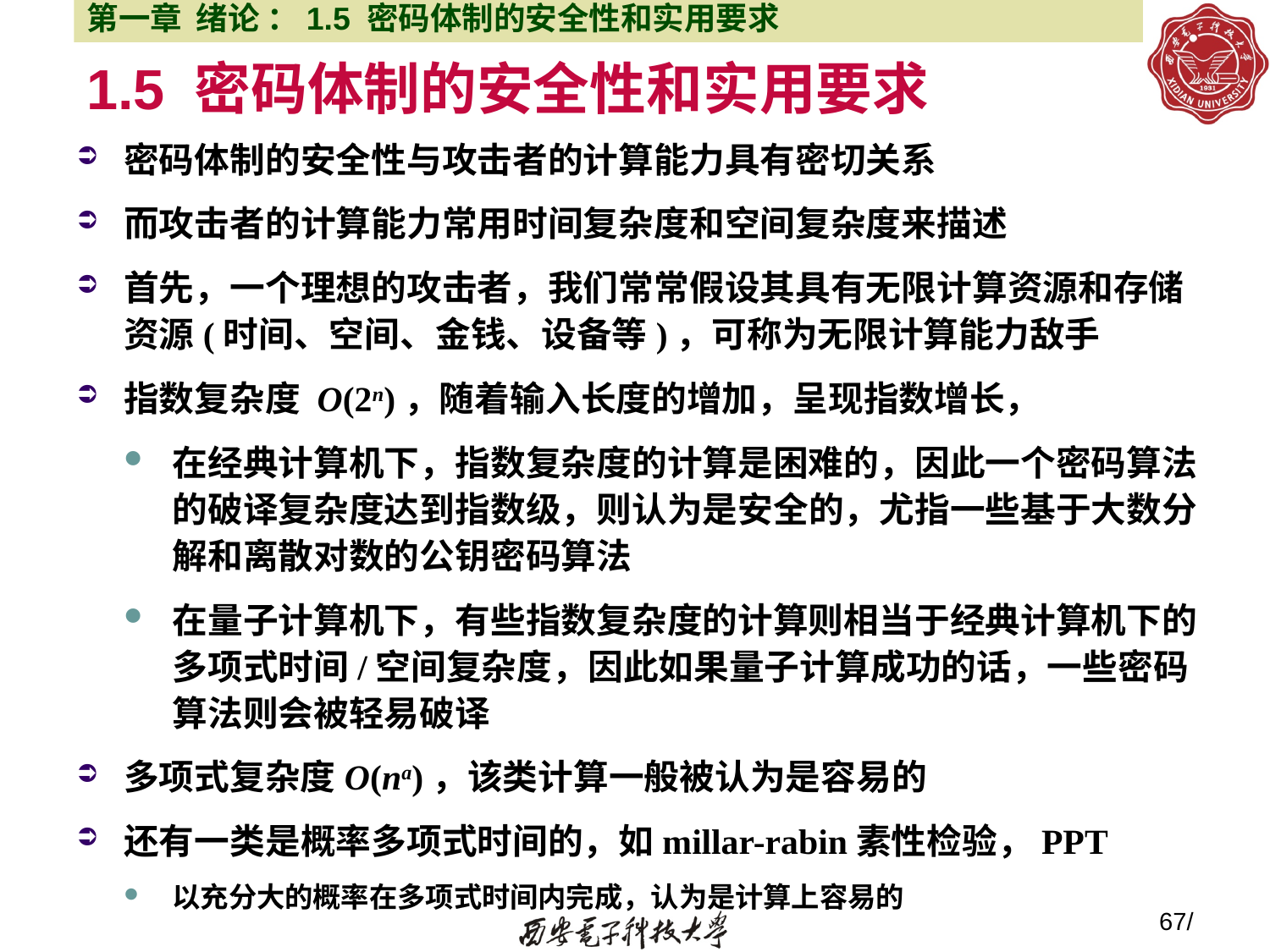

第一章  绪论 ：1.5 密码体制的安全性和实用要求
# 1.5 密码体制的安全性和实用要求
密码体制的安全性与攻击者的计算能力具有密切关系
而攻击者的计算能力常用时间复杂度和空间复杂度来描述
首先，一个理想的攻击者，我们常常假设其具有无限计算资源和存储资源(时间、空间、金钱、设备等)，可称为无限计算能力敌手
指数复杂度 O(2n)，随着输入长度的增加，呈现指数增长，
在经典计算机下，指数复杂度的计算是困难的，因此一个密码算法的破译复杂度达到指数级，则认为是安全的，尤指一些基于大数分解和离散对数的公钥密码算法
在量子计算机下，有些指数复杂度的计算则相当于经典计算机下的多项式时间/空间复杂度，因此如果量子计算成功的话，一些密码算法则会被轻易破译
多项式复杂度O(na)，该类计算一般被认为是容易的
还有一类是概率多项式时间的，如millar-rabin素性检验，PPT
以充分大的概率在多项式时间内完成，认为是计算上容易的
67/